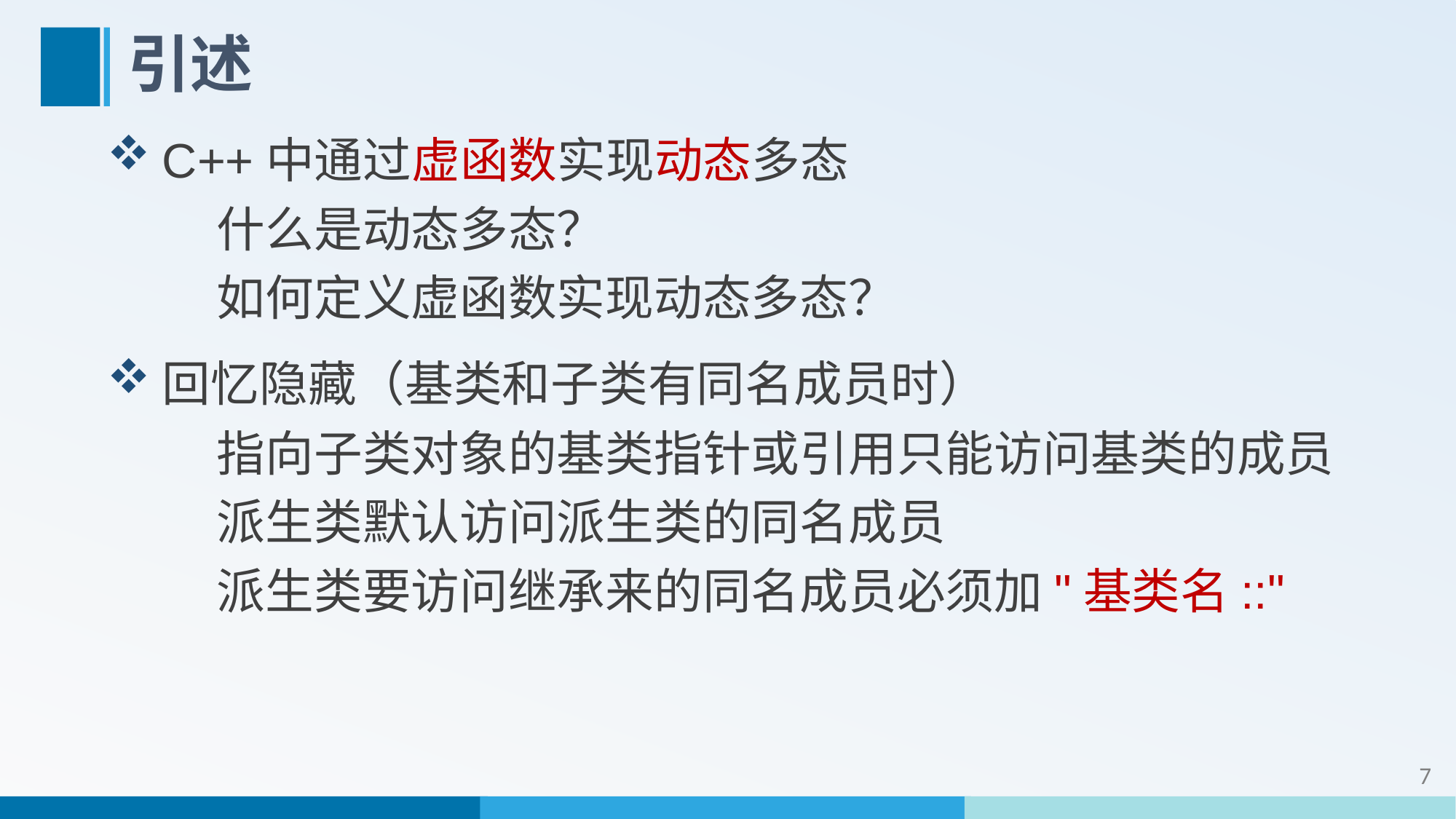

# 引述
C++中通过虚函数实现动态多态
什么是动态多态？
如何定义虚函数实现动态多态？
回忆隐藏（基类和子类有同名成员时）
指向子类对象的基类指针或引用只能访问基类的成员
派生类默认访问派生类的同名成员
派生类要访问继承来的同名成员必须加"基类名::"